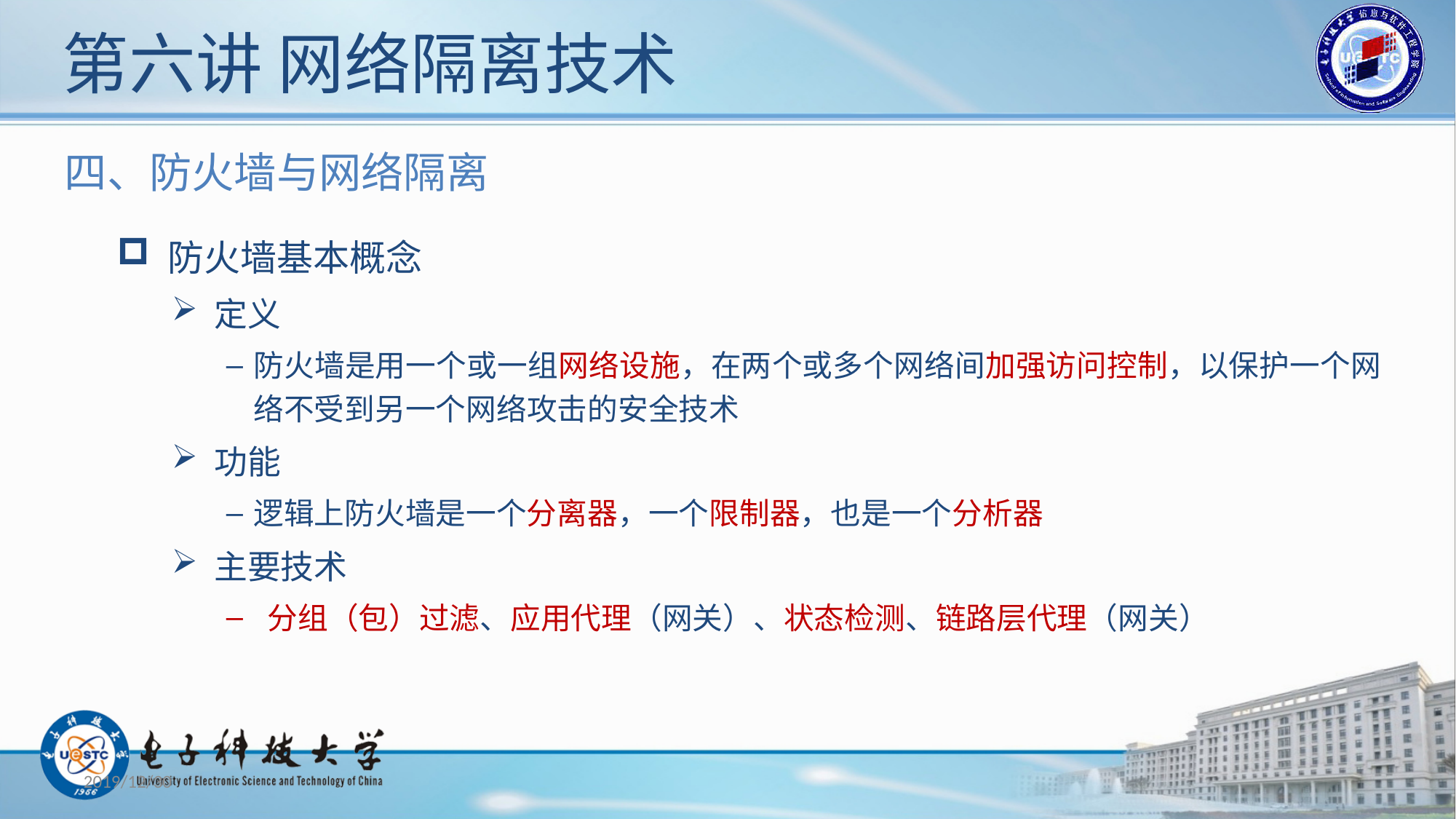

# 第六讲 网络隔离技术
四、防火墙与网络隔离
 防火墙基本概念
 定义
防火墙是用一个或一组网络设施，在两个或多个网络间加强访问控制，以保护一个网络不受到另一个网络攻击的安全技术
 功能
逻辑上防火墙是一个分离器，一个限制器，也是一个分析器
 主要技术
 分组（包）过滤、应用代理（网关）、状态检测、链路层代理（网关）
2019/12/30